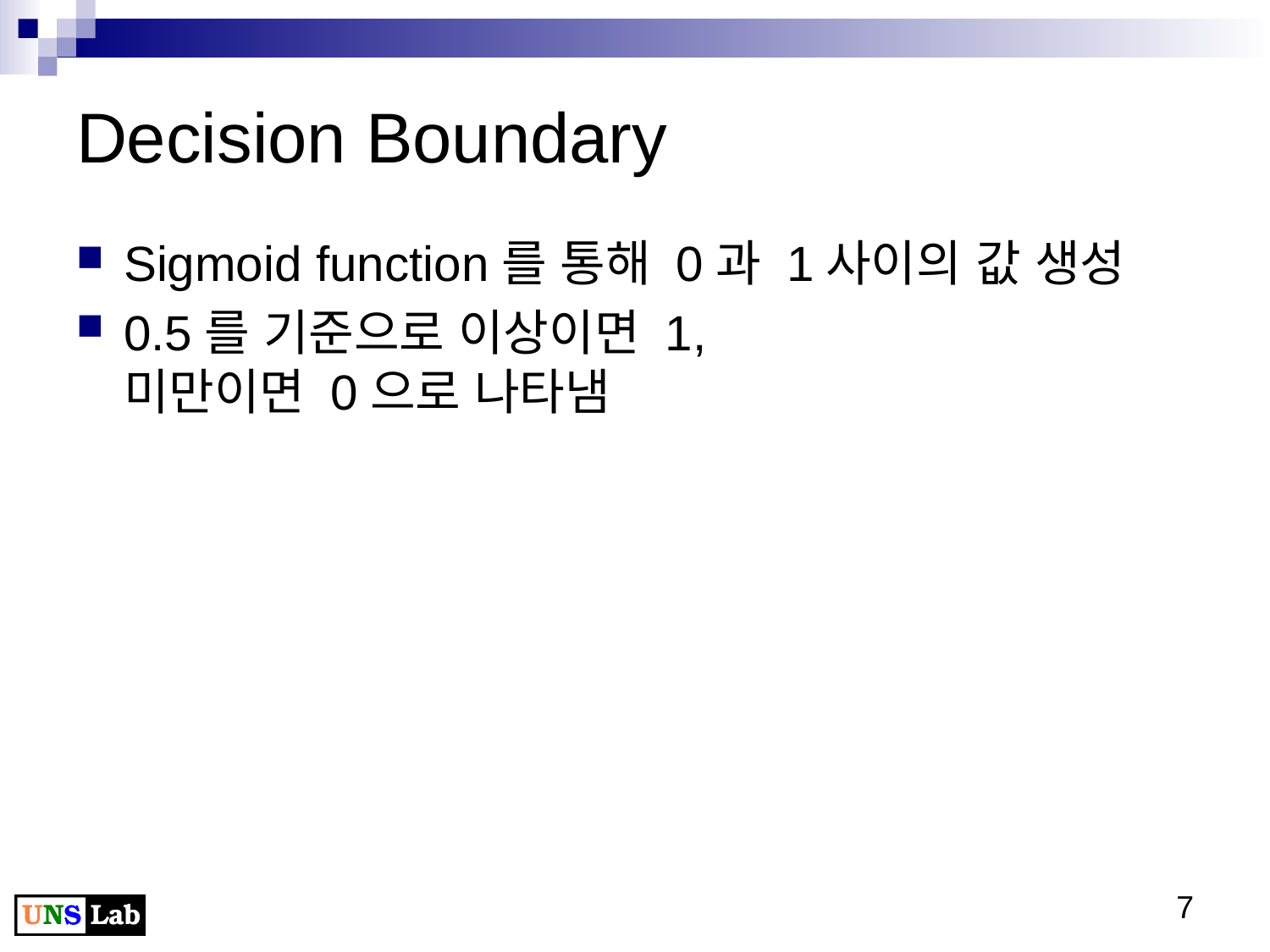

# Decision Boundary
Sigmoid function를 통해 0과 1사이의 값 생성
0.5를 기준으로 이상이면 1,
미만이면 0으로 나타냄
7